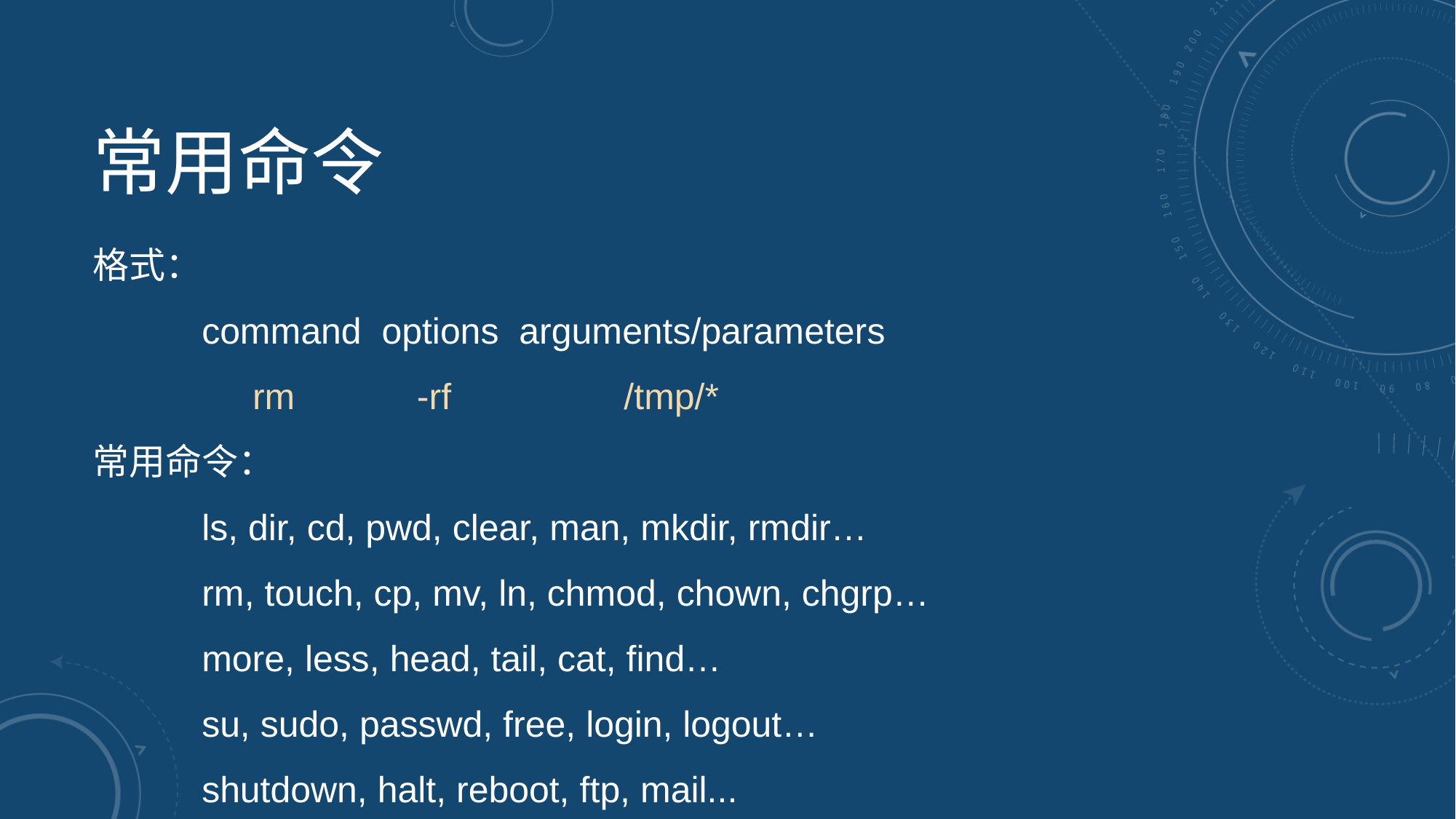

# 常用命令
格式：
	command  options  arguments/parameters
	     rm            -rf                 /tmp/*
常用命令：
	ls, dir, cd, pwd, clear, man, mkdir, rmdir…
	rm, touch, cp, mv, ln, chmod, chown, chgrp…
	more, less, head, tail, cat, find…
	su, sudo, passwd, free, login, logout…
	shutdown, halt, reboot, ftp, mail...